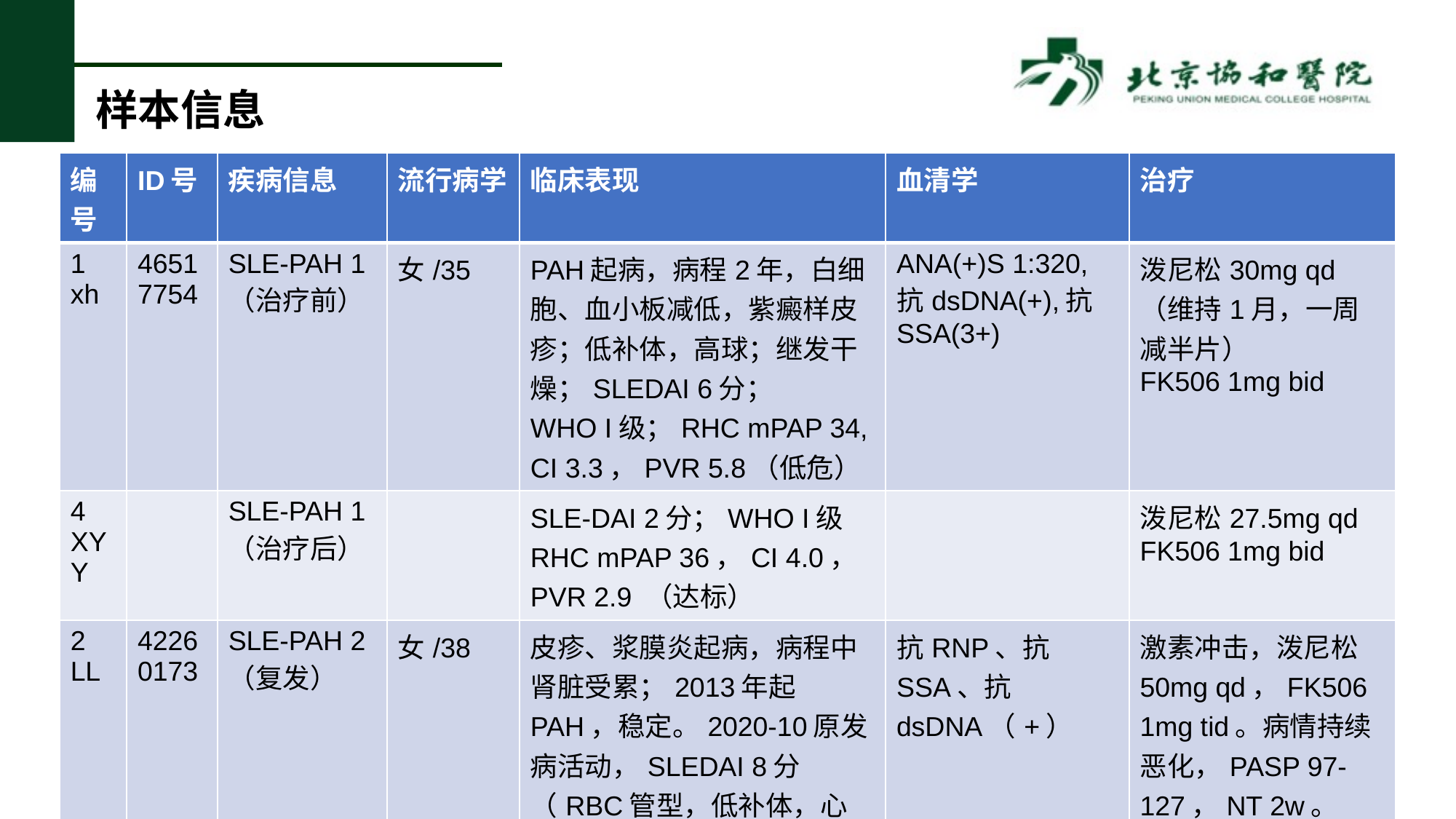

# 样本信息
| 编号 | ID号 | 疾病信息 | 流行病学 | 临床表现 | 血清学 | 治疗 |
| --- | --- | --- | --- | --- | --- | --- |
| 1 xh | 46517754 | SLE-PAH 1 （治疗前） | 女/35 | PAH起病，病程2年，白细胞、血小板减低，紫癜样皮疹；低补体，高球；继发干燥；SLEDAI 6分； WHO I级；RHC mPAP 34, CI 3.3，PVR 5.8（低危） | ANA(+)S 1:320, 抗dsDNA(+),抗SSA(3+) | 泼尼松30mg qd（维持1月，一周减半片） FK506 1mg bid |
| 4 XYY |  | SLE-PAH 1 （治疗后） |  | SLE-DAI 2分；WHO I级 RHC mPAP 36，CI 4.0，PVR 2.9 （达标） |  | 泼尼松27.5mg qd FK506 1mg bid |
| 2 LL | 42260173 | SLE-PAH 2 （复发） | 女/38 | 皮疹、浆膜炎起病，病程中肾脏受累；2013年起PAH，稳定。2020-10原发病活动，SLEDAI 8分（RBC管型，低补体，心包炎）。PAH加重，WHO III级（高危） | 抗RNP、抗SSA、抗dsDNA（+） | 激素冲击，泼尼松50mg qd，FK506 1mg tid。病情持续恶化，PASP 97-127，NT 2w。 |